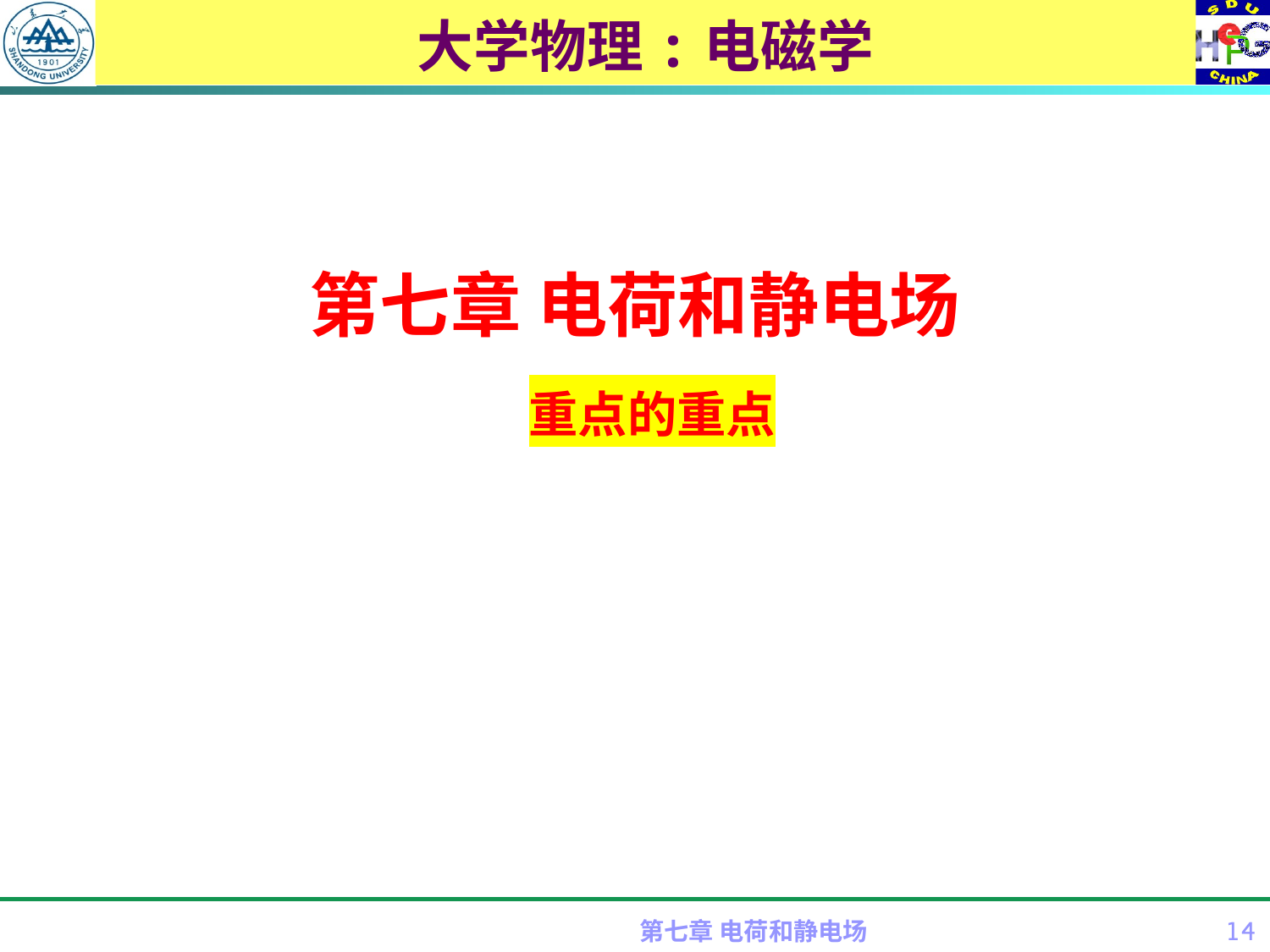

# 大学物理:电磁学
第七章 电荷和静电场
  重点的重点
第七章 电荷和静电场
14